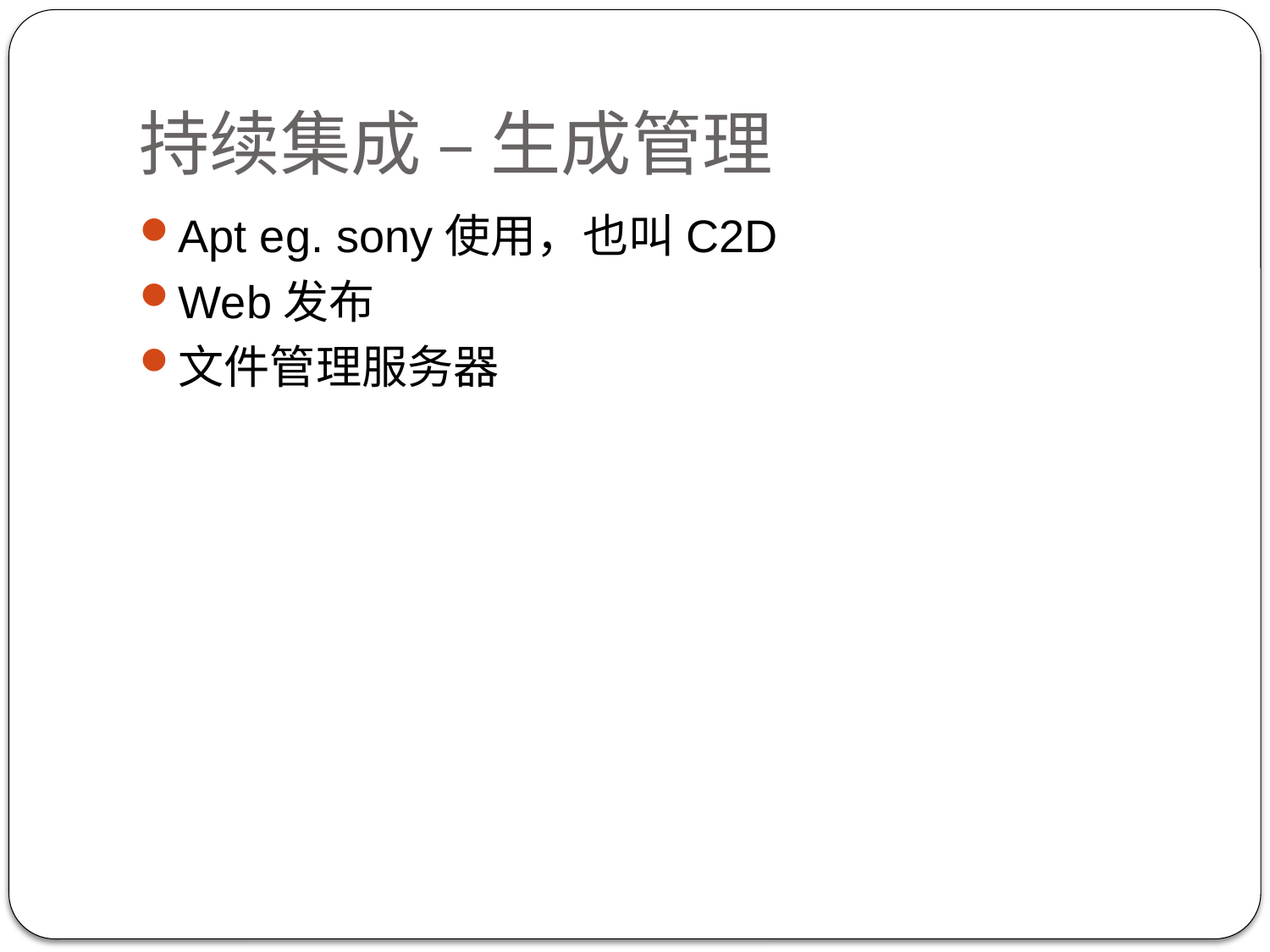

# 持续集成 – 生成管理
Apt eg. sony使用，也叫C2D
Web发布
文件管理服务器